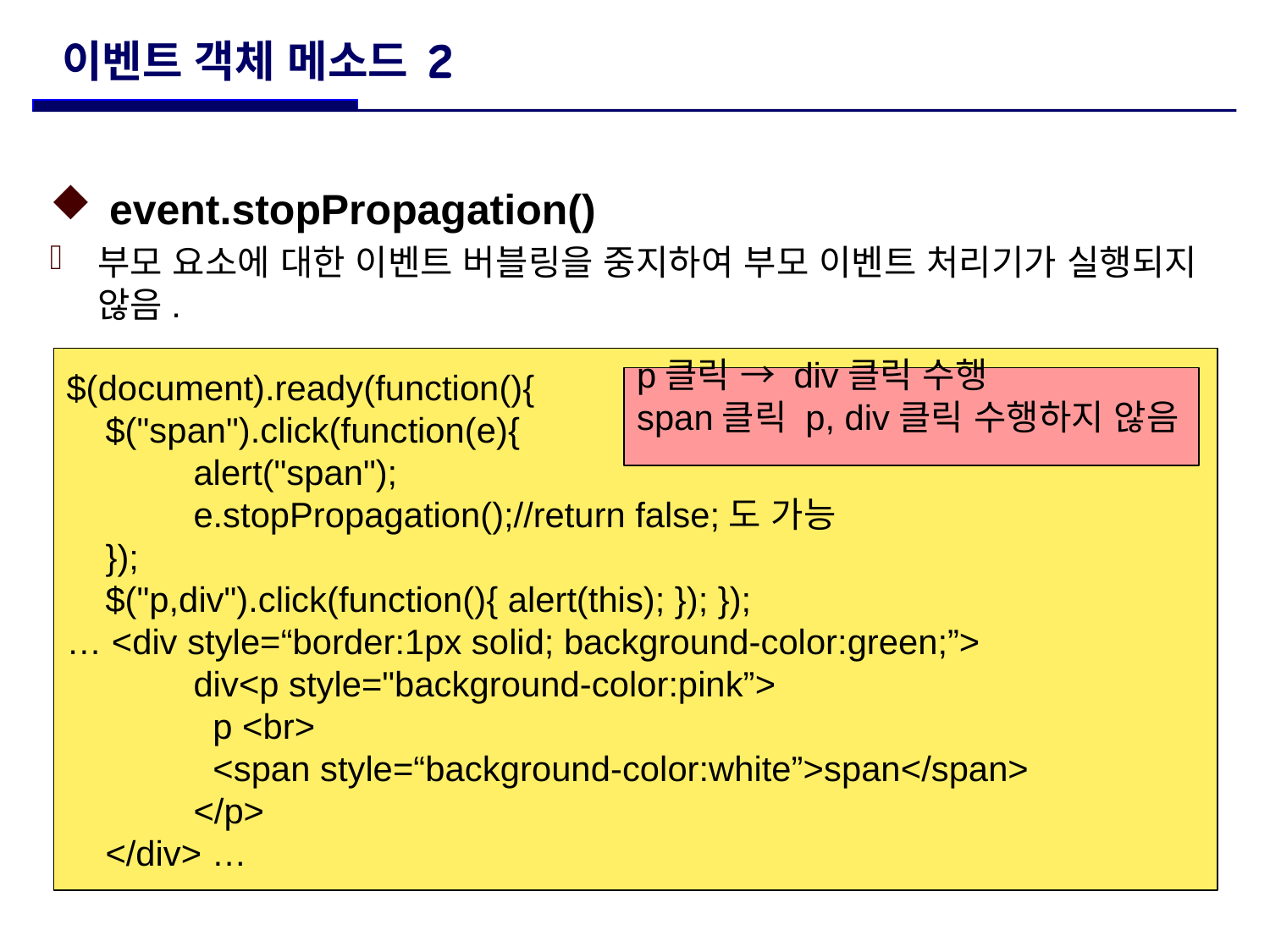

# 이벤트 객체 메소드 2
 event.stopPropagation()
부모 요소에 대한 이벤트 버블링을 중지하여 부모 이벤트 처리기가 실행되지 않음.
$(document).ready(function(){
    $("span").click(function(e){
	alert("span");
	e.stopPropagation();//return false;도 가능
    });
    $("p,div").click(function(){ alert(this); }); });
… <div style=“border:1px solid; background-color:green;”>
	div<p style="background-color:pink”>
	  p <br>
	  <span style=“background-color:white”>span</span>
	</p>
    </div> …
p클릭 → div클릭 수행
span클릭 p, div클릭 수행하지 않음